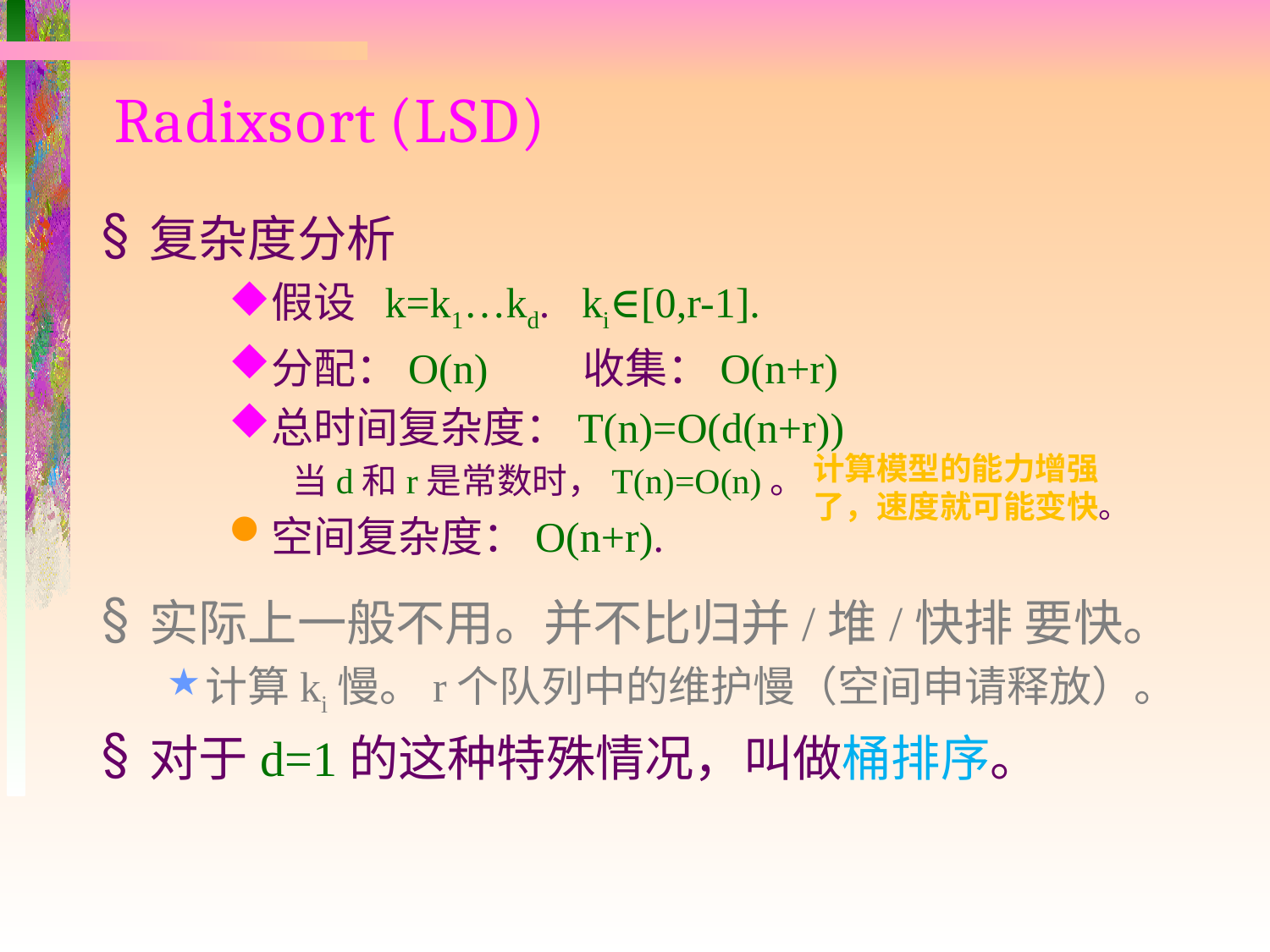

Radixsort (LSD)
复杂度分析
假设  k=k1…kd.   ki∈[0,r-1].
分配：O(n)        收集：O(n+r)
总时间复杂度：T(n)=O(d(n+r))
当d和r是常数时，T(n)=O(n)。
空间复杂度：O(n+r).
实际上一般不用。并不比归并/堆/快排 要快。
计算ki慢。r个队列中的维护慢（空间申请释放）。
对于d=1的这种特殊情况，叫做桶排序。
计算模型的能力增强了，速度就可能变快。